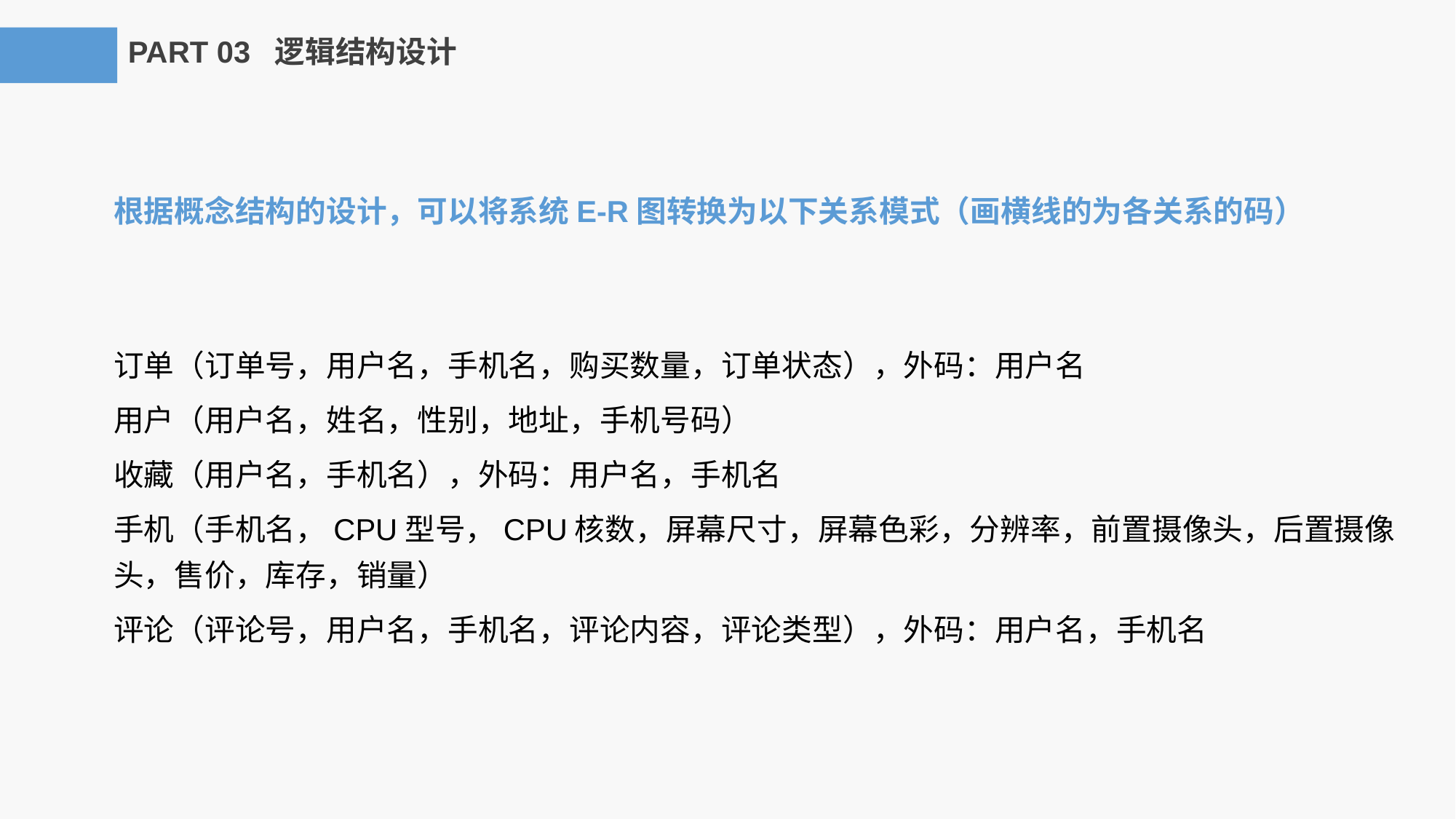

PART 03  逻辑结构设计

根据概念结构的设计，可以将系统E-R图转换为以下关系模式（画横线的为各关系的码）

订单（订单号，用户名，手机名，购买数量，订单状态），外码：用户名
用户（用户名，姓名，性别，地址，手机号码）
收藏（用户名，手机名），外码：用户名，手机名
手机（手机名，CPU型号，CPU核数，屏幕尺寸，屏幕色彩，分辨率，前置摄像头，后置摄像头，售价，库存，销量）
评论（评论号，用户名，手机名，评论内容，评论类型），外码：用户名，手机名